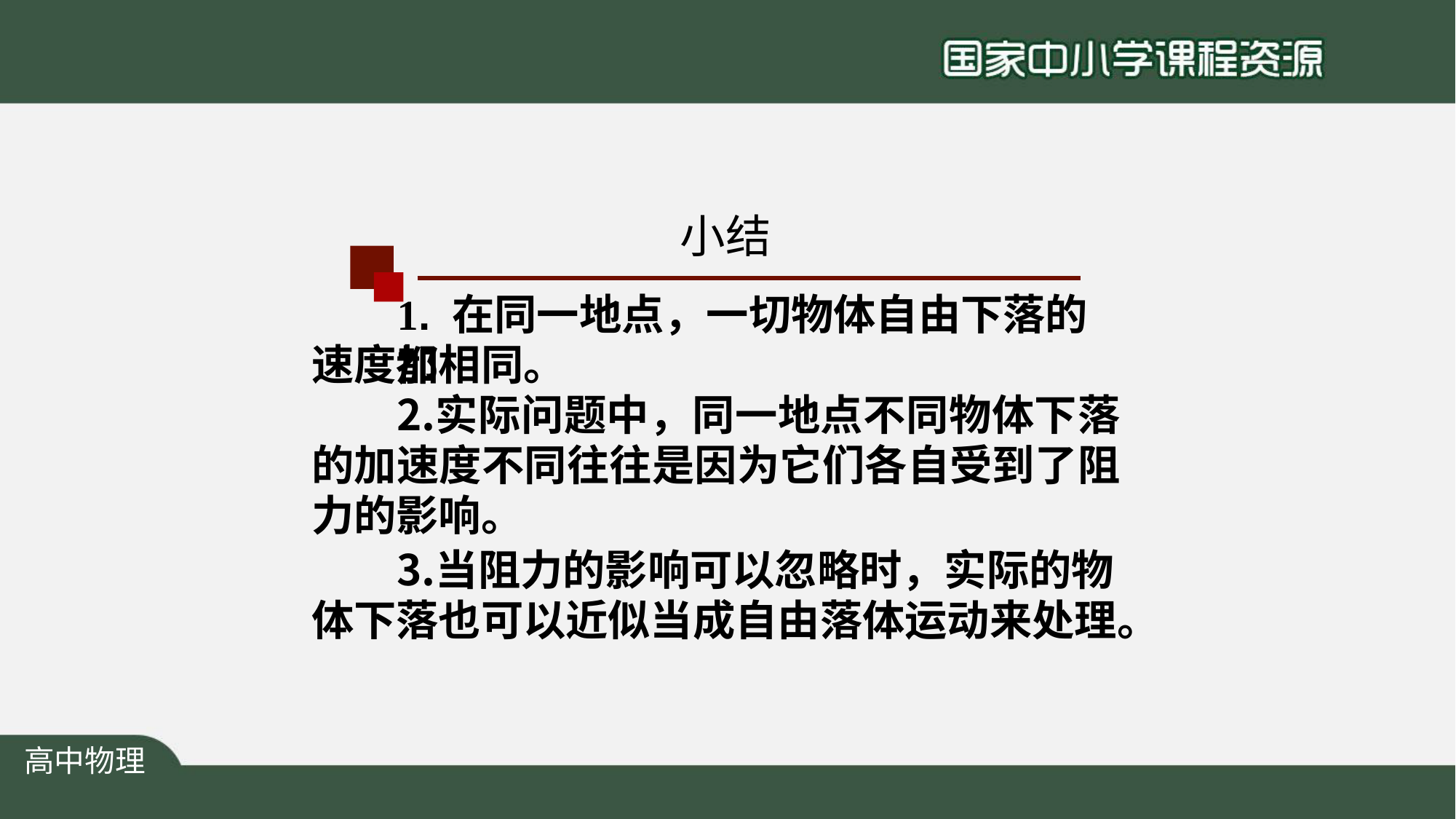

小结

# 1. 在同一地点，一切物体自由下落的加
速度都相同。
实际问题中，同一地点不同物体下落 的加速度不同往往是因为它们各自受到了阻 力的影响。
当阻力的影响可以忽略时，实际的物 体下落也可以近似当成自由落体运动来处理。
高中物理